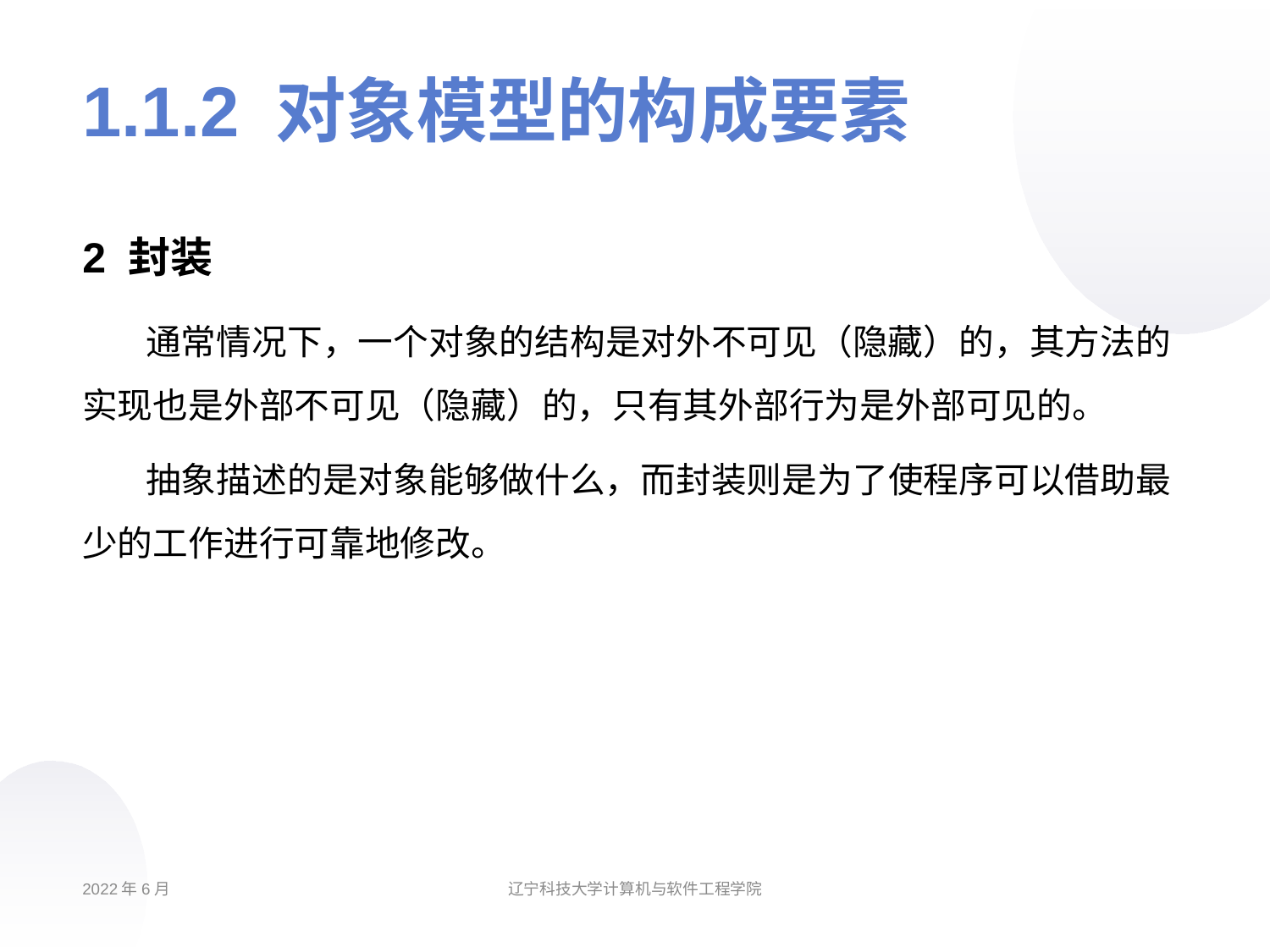

# 1.1.2 对象模型的构成要素
2 封装
通常情况下，一个对象的结构是对外不可见（隐藏）的，其方法的实现也是外部不可见（隐藏）的，只有其外部行为是外部可见的。
抽象描述的是对象能够做什么，而封装则是为了使程序可以借助最少的工作进行可靠地修改。

2022年6月
辽宁科技大学计算机与软件工程学院
34